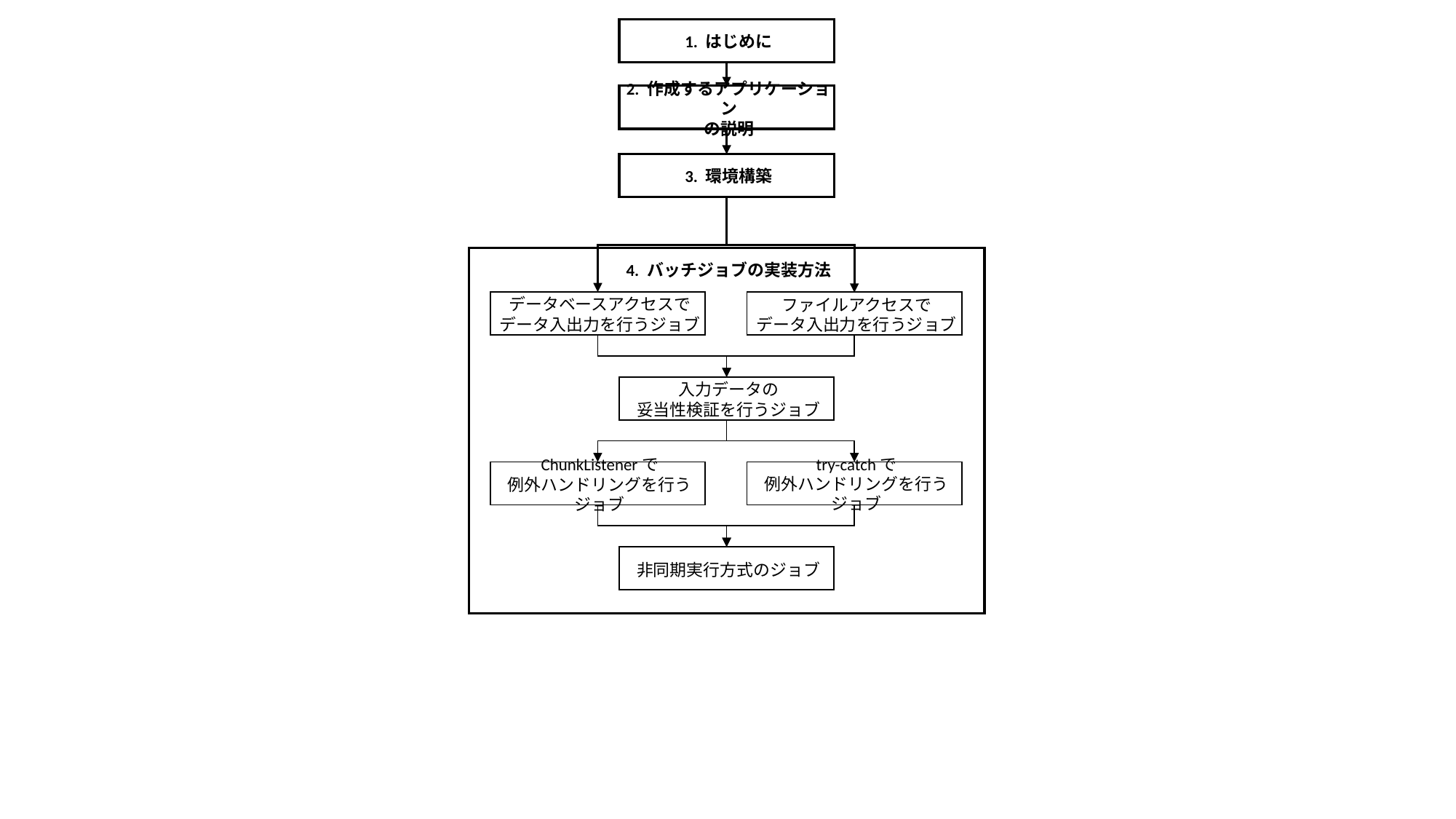

1. はじめに

2. 作成するアプリケーション
の説明
3. 環境構築

4. バッチジョブの実装方法

データベースアクセスで
データ入出力を行うジョブ

ファイルアクセスで
データ入出力を行うジョブ

入力データの
妥当性検証を行うジョブ
try-catchで
例外ハンドリングを行うジョブ

ChunkListenerで
例外ハンドリングを行うジョブ

非同期実行方式のジョブ